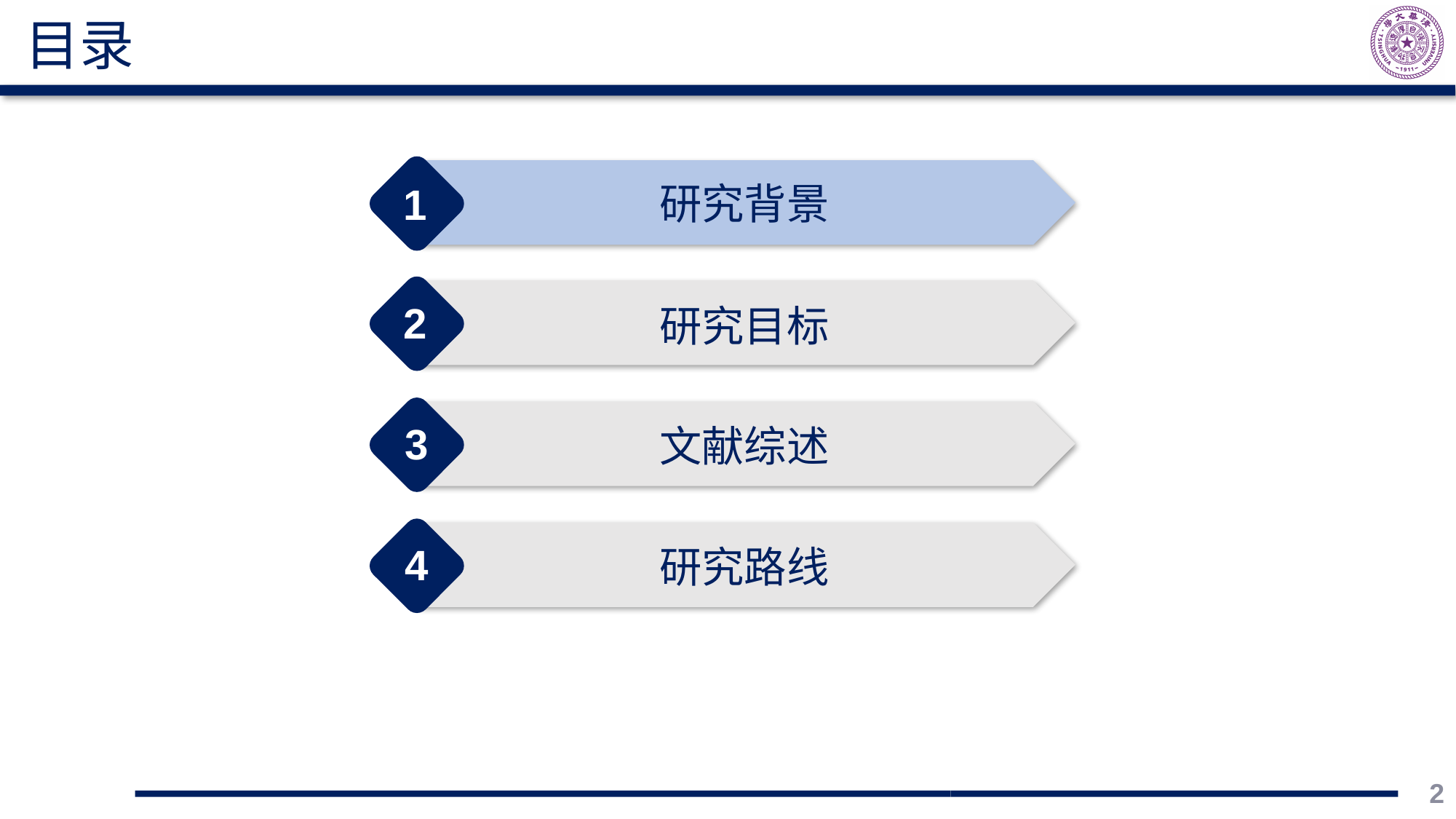

研究背景
1

2
研究目标

3
文献综述

4
研究路线
2